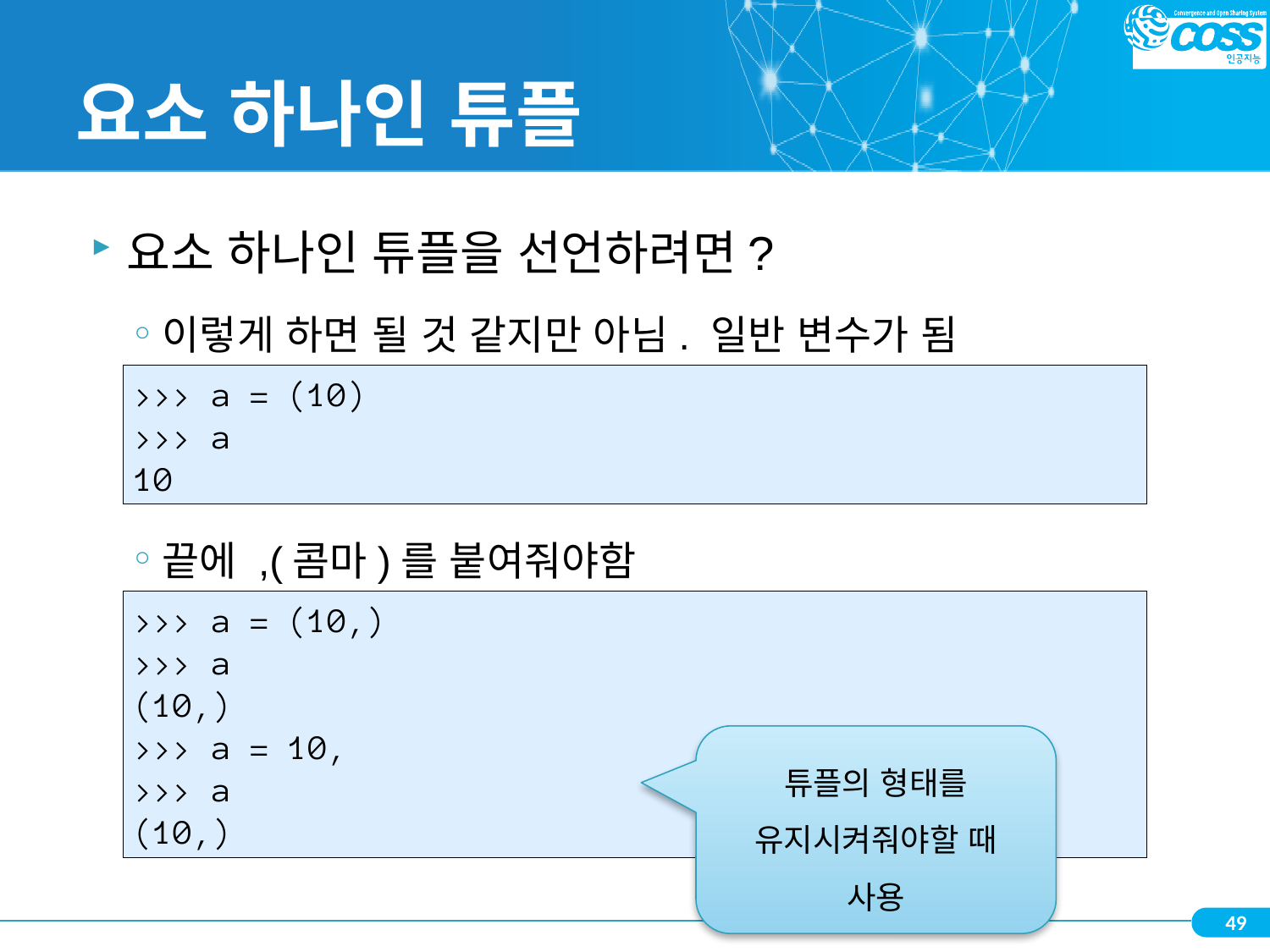

# 요소 하나인 튜플
요소 하나인 튜플을 선언하려면?
이렇게 하면 될 것 같지만 아님. 일반 변수가 됨

끝에 ,(콤마)를 붙여줘야함
>>> a = (10)
>>> a
10
>>> a = (10,)
>>> a
(10,)
>>> a = 10,
>>> a
(10,)
튜플의 형태를
유지시켜줘야할 때
사용